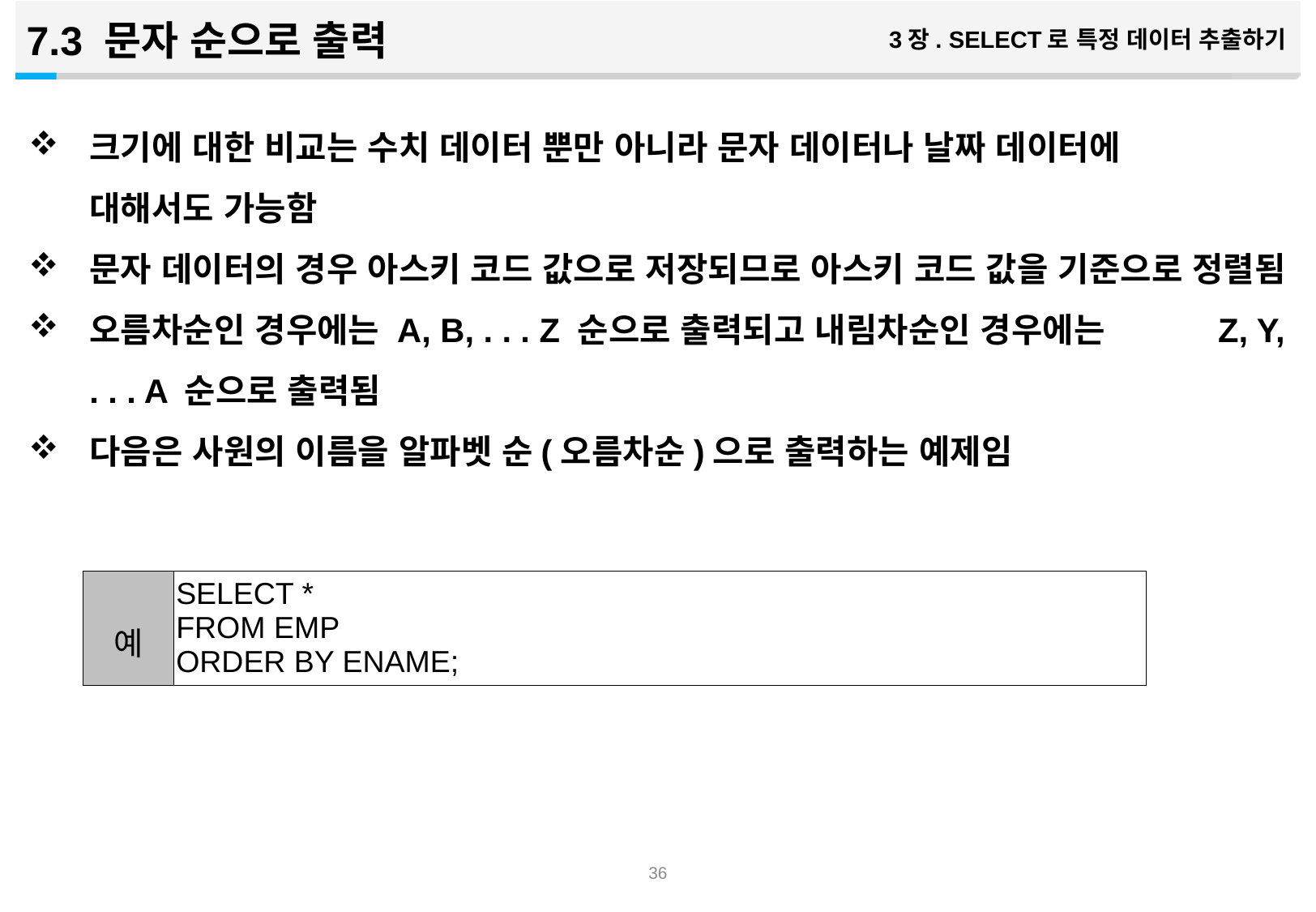

7.3 문자 순으로 출력
3장. SELECT로 특정 데이터 추출하기
크기에 대한 비교는 수치 데이터 뿐만 아니라 문자 데이터나 날짜 데이터에       대해서도 가능함
문자 데이터의 경우 아스키 코드 값으로 저장되므로 아스키 코드 값을 기준으로 정렬됨
오름차순인 경우에는 A, B, . . . Z 순으로 출력되고 내림차순인 경우에는           Z, Y, . . . A 순으로 출력됨
다음은 사원의 이름을 알파벳 순(오름차순)으로 출력하는 예제임
| 예 | SELECT \* FROM EMP ORDER BY ENAME; |
| --- | --- |
36